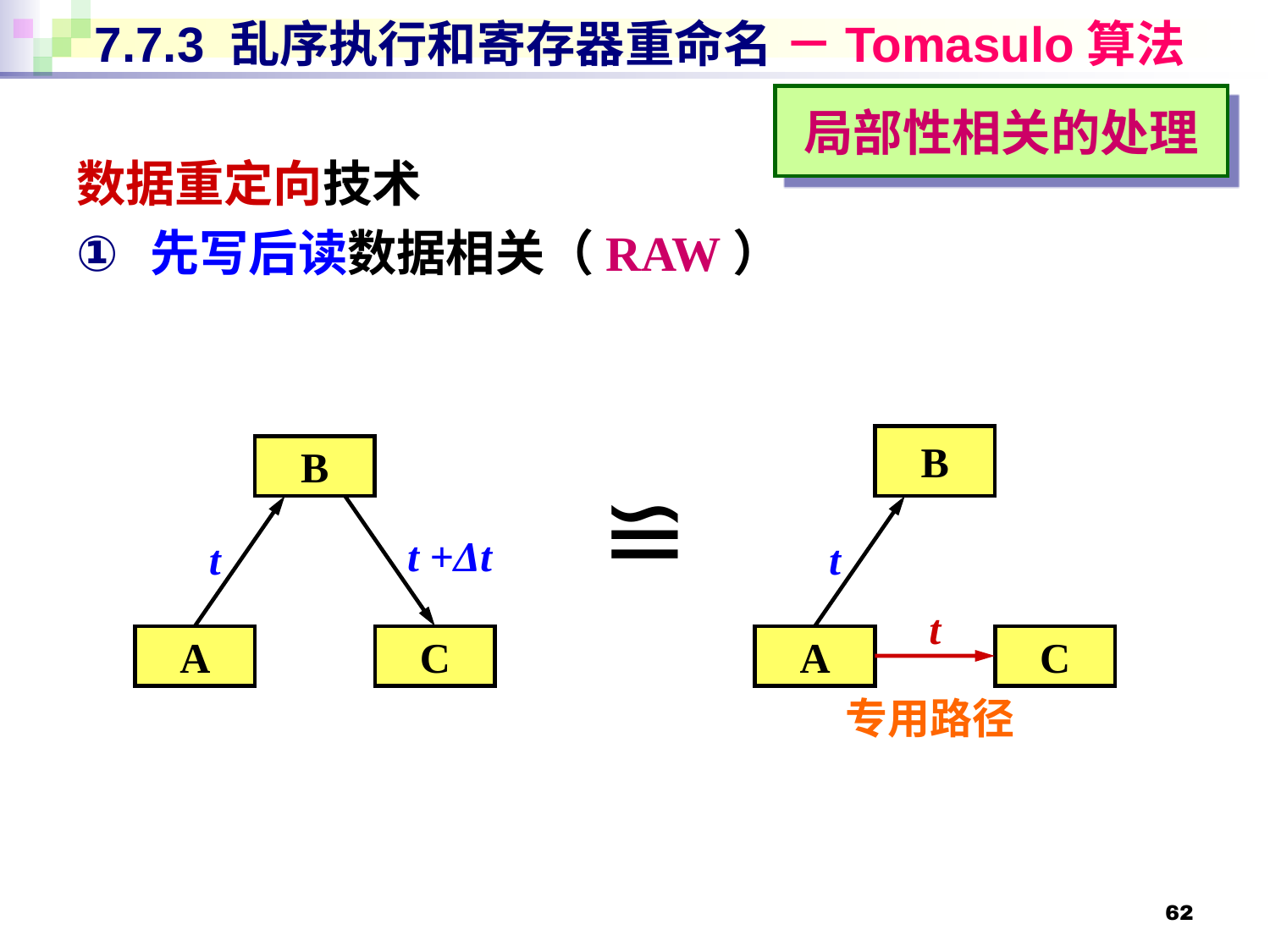

# 7.7.3 乱序执行和寄存器重命名 －Tomasulo算法
局部性相关的处理
数据重定向技术
先写后读数据相关（RAW）
B
B
≌

t +Δt
t
t
t
A
C
A
C

专用路径
62